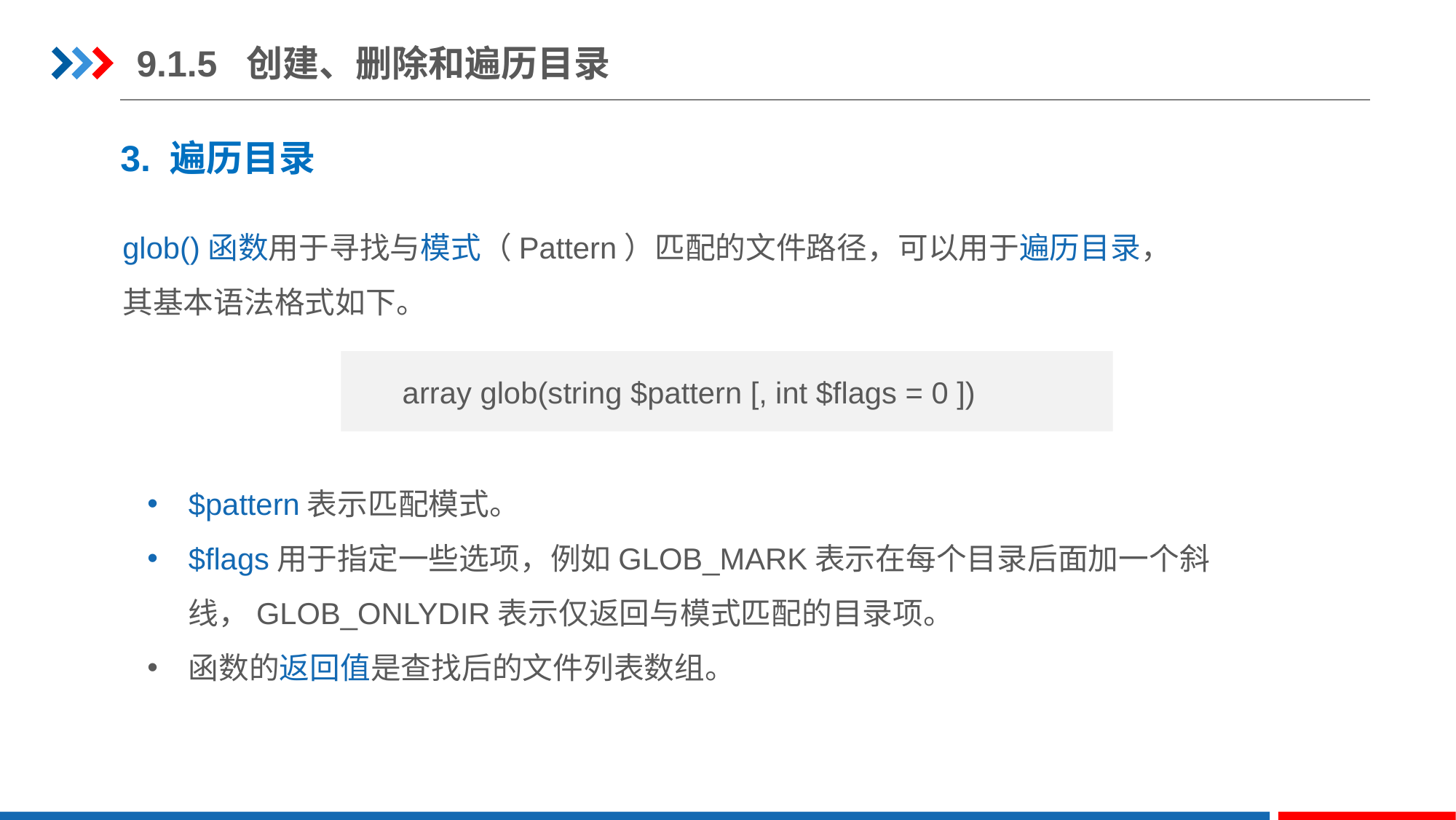

9.1.5  创建、删除和遍历目录
3. 遍历目录
glob()函数用于寻找与模式（Pattern）匹配的文件路径，可以用于遍历目录，
其基本语法格式如下。

array glob(string $pattern [, int $flags = 0 ])
$pattern表示匹配模式。
$flags用于指定一些选项，例如GLOB_MARK表示在每个目录后面加一个斜线，GLOB_ONLYDIR表示仅返回与模式匹配的目录项。
函数的返回值是查找后的文件列表数组。